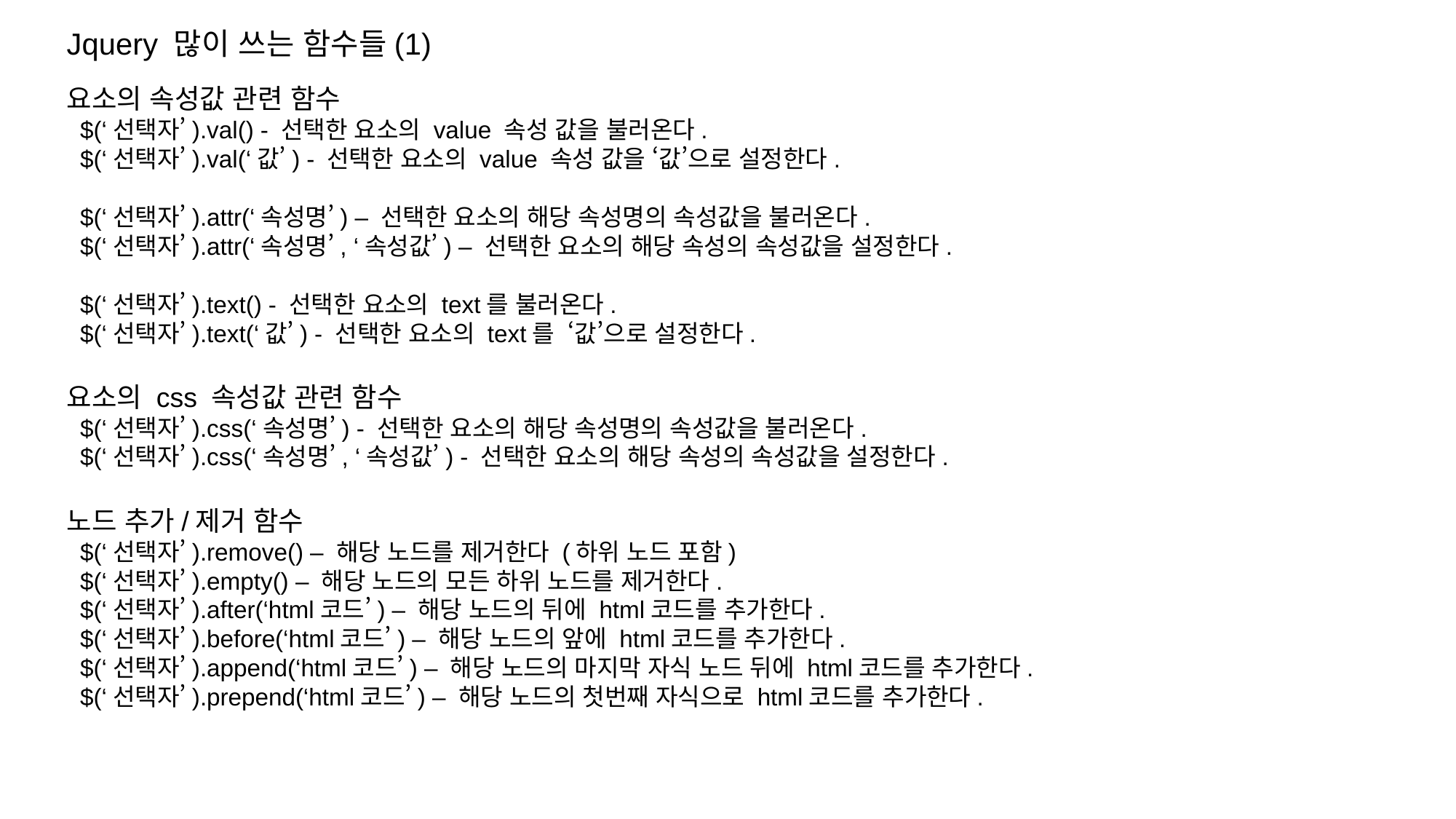

Jquery 많이 쓰는 함수들(1)
요소의 속성값 관련 함수
  $(‘선택자’).val() - 선택한 요소의 value 속성 값을 불러온다.
  $(‘선택자’).val(‘값’) - 선택한 요소의 value 속성 값을 ‘값’으로 설정한다.

  $(‘선택자’).attr(‘속성명’) – 선택한 요소의 해당 속성명의 속성값을 불러온다.
  $(‘선택자’).attr(‘속성명’, ‘속성값’) – 선택한 요소의 해당 속성의 속성값을 설정한다.

  $(‘선택자’).text() - 선택한 요소의 text를 불러온다.
  $(‘선택자’).text(‘값’) - 선택한 요소의 text를  ‘값’으로 설정한다.

요소의 css 속성값 관련 함수
  $(‘선택자’).css(‘속성명’) - 선택한 요소의 해당 속성명의 속성값을 불러온다.
  $(‘선택자’).css(‘속성명’, ‘속성값’) - 선택한 요소의 해당 속성의 속성값을 설정한다.

노드 추가/제거 함수
  $(‘선택자’).remove() – 해당 노드를 제거한다 (하위 노드 포함)
  $(‘선택자’).empty() – 해당 노드의 모든 하위 노드를 제거한다.
  $(‘선택자’).after(‘html코드’) – 해당 노드의 뒤에 html코드를 추가한다.
  $(‘선택자’).before(‘html코드’) – 해당 노드의 앞에 html코드를 추가한다.
  $(‘선택자’).append(‘html코드’) – 해당 노드의 마지막 자식 노드 뒤에 html코드를 추가한다.
  $(‘선택자’).prepend(‘html코드’) – 해당 노드의 첫번째 자식으로 html코드를 추가한다.